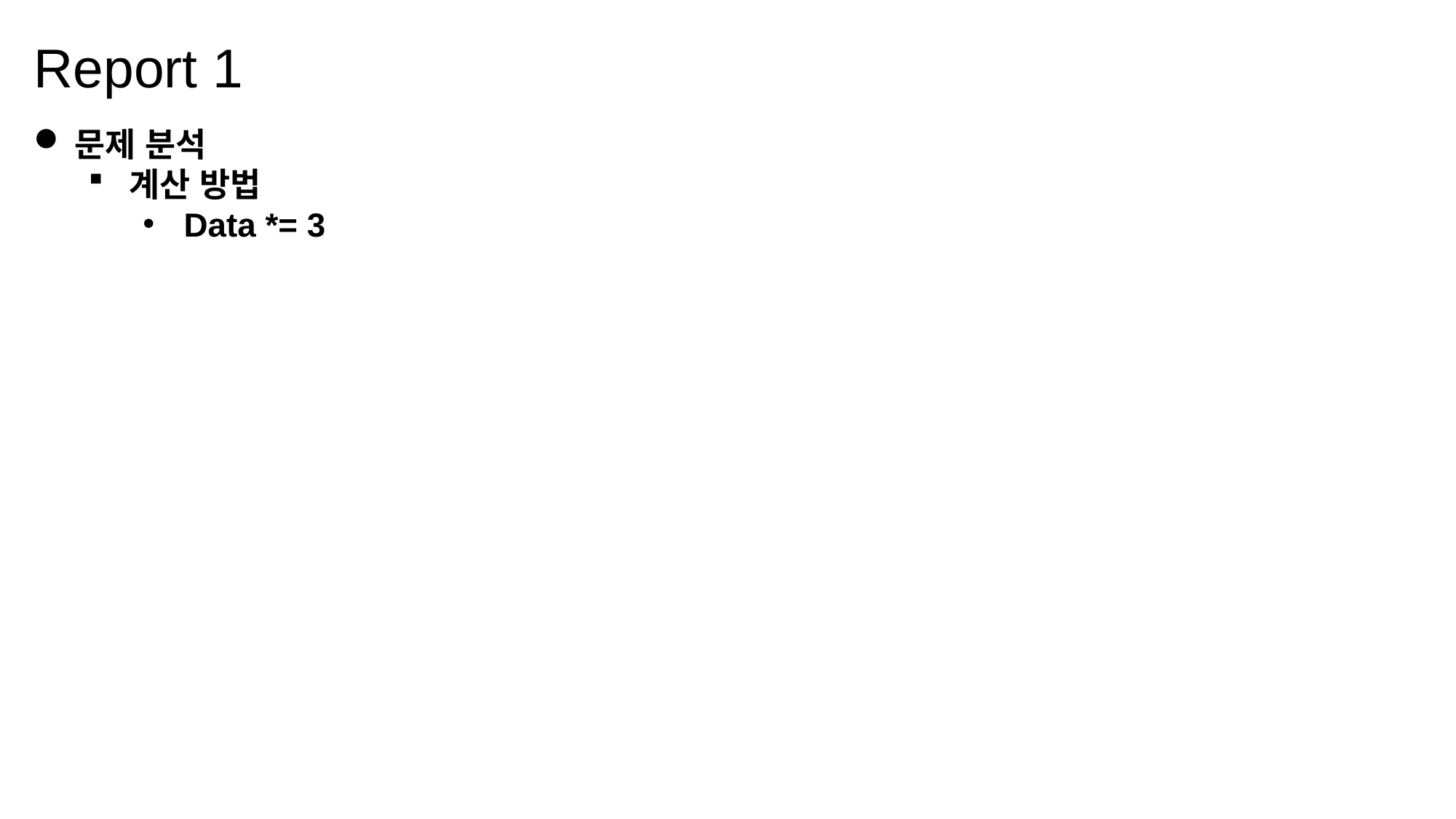

Report 1
문제 분석
계산 방법
Data *= 3